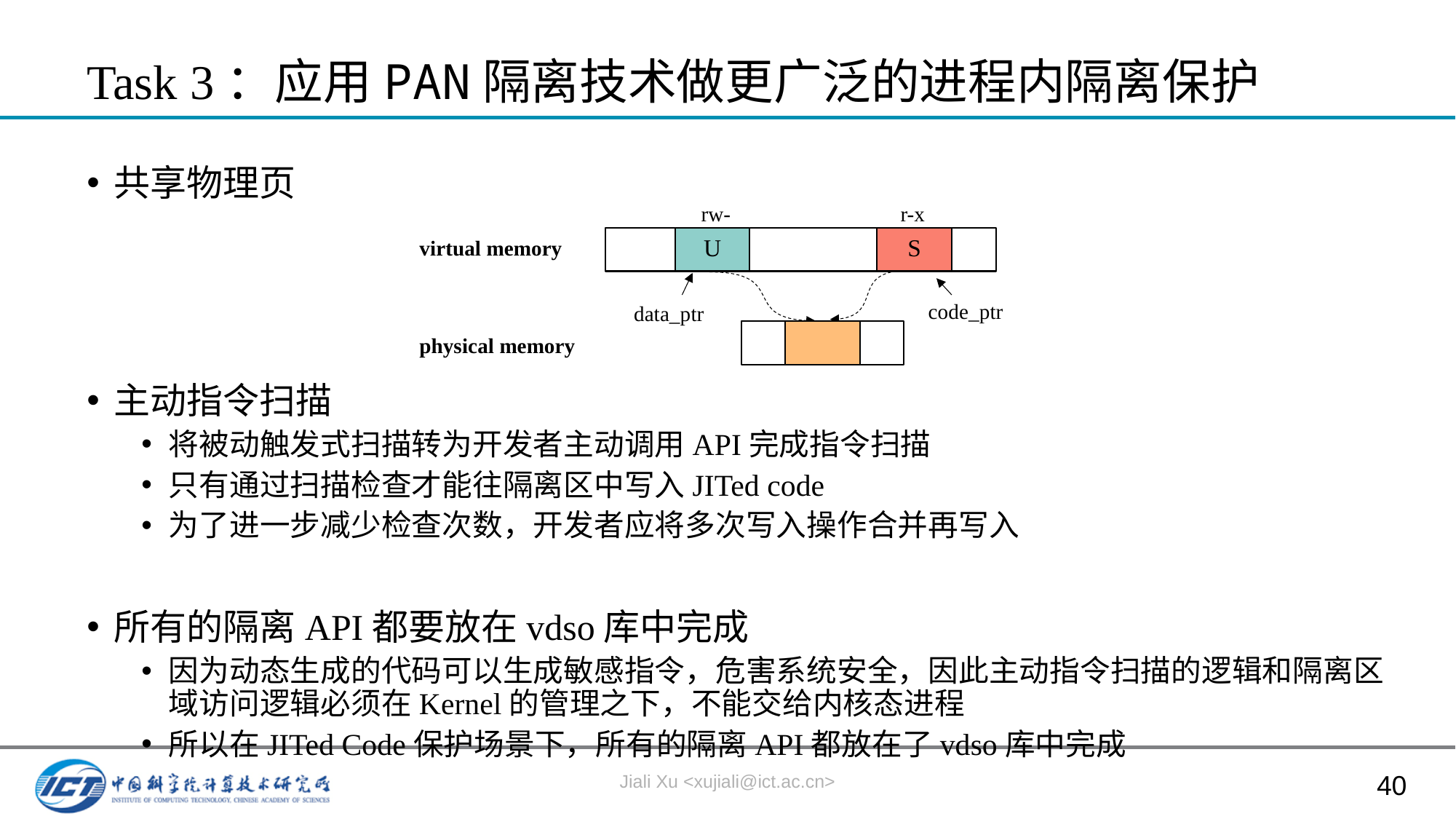

# Task 3：应用PAN隔离技术做更广泛的进程内隔离保护
共享物理页

主动指令扫描
将被动触发式扫描转为开发者主动调用API完成指令扫描
只有通过扫描检查才能往隔离区中写入JITed code
为了进一步减少检查次数，开发者应将多次写入操作合并再写入

所有的隔离API都要放在vdso库中完成
因为动态生成的代码可以生成敏感指令，危害系统安全，因此主动指令扫描的逻辑和隔离区域访问逻辑必须在Kernel的管理之下，不能交给内核态进程
所以在JITed Code保护场景下，所有的隔离API都放在了vdso库中完成

rw-
r-x

U
S
virtual memory
code_ptr
data_ptr

physical memory
Jiali Xu <xujiali@ict.ac.cn>
40